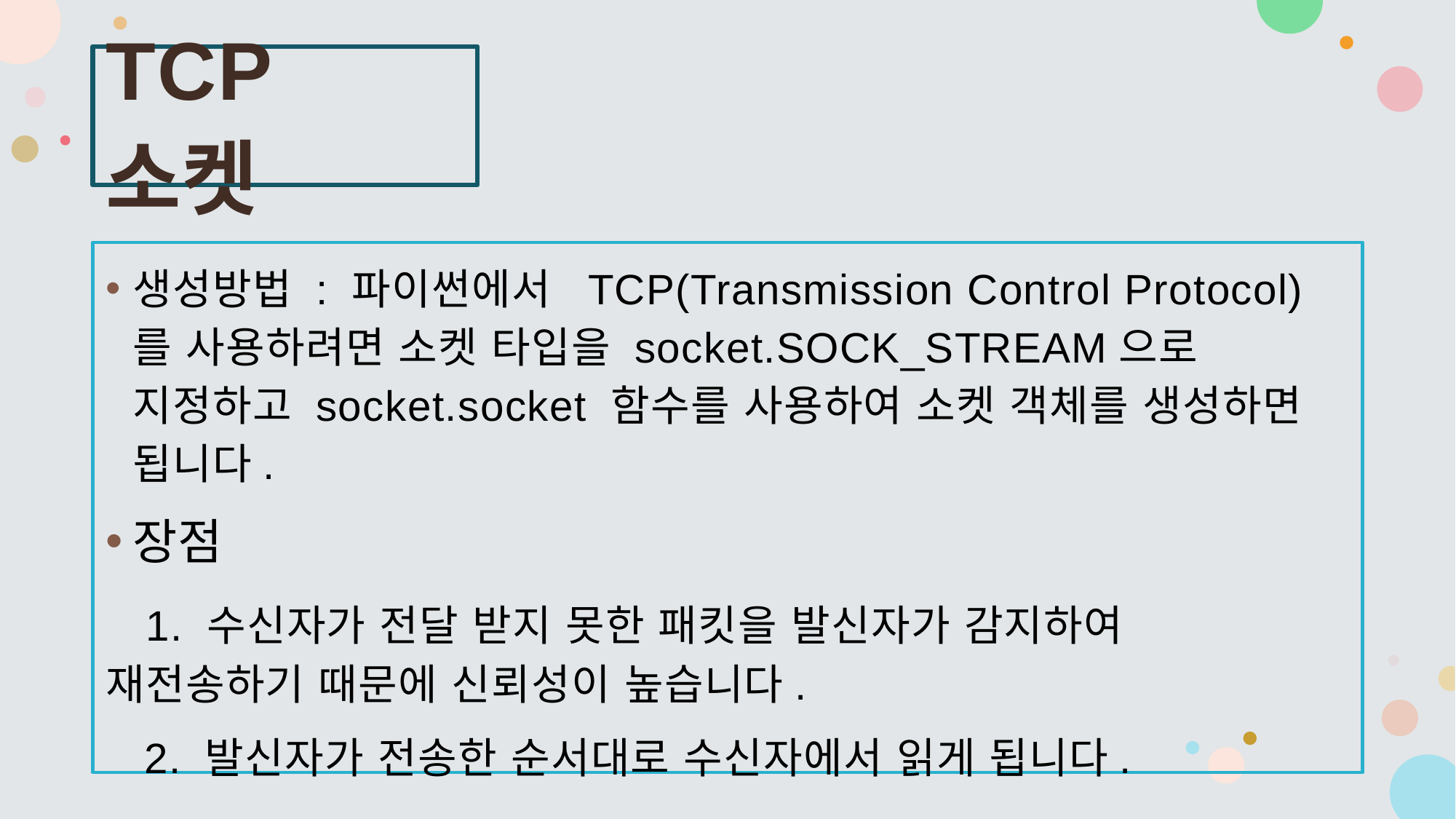

# TCP 소켓
생성방법 : 파이썬에서  TCP(Transmission Control Protocol)를 사용하려면 소켓 타입을 socket.SOCK_STREAM으로 지정하고 socket.socket 함수를 사용하여 소켓 객체를 생성하면 됩니다.
장점
   1. 수신자가 전달 받지 못한 패킷을 발신자가 감지하여 	재전송하기 때문에 신뢰성이 높습니다.
   2. 발신자가 전송한 순서대로 수신자에서 읽게 됩니다.